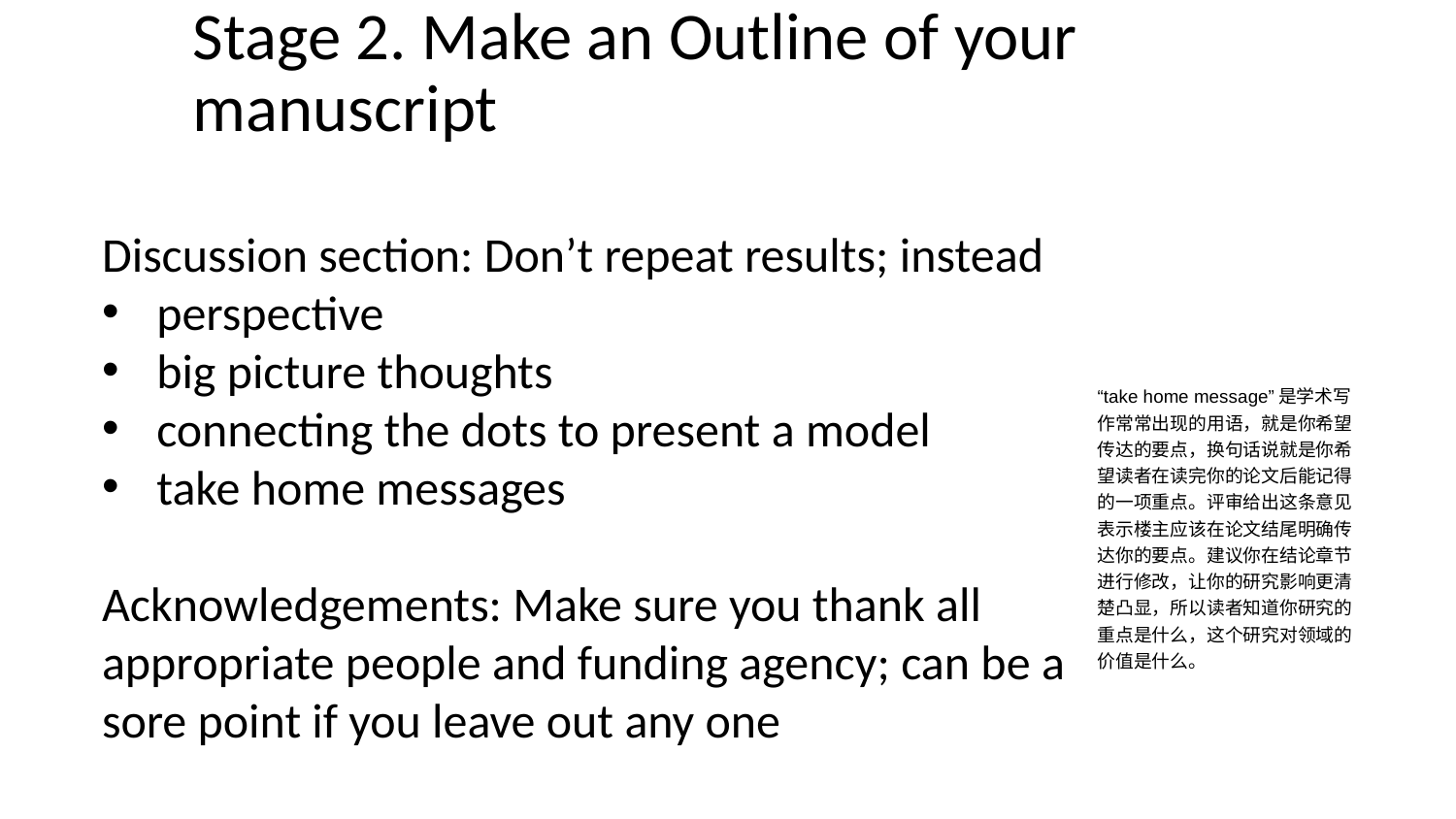

Stage 2. Make an Outline of your manuscript
Discussion section: Don’t repeat results; instead
perspective
big picture thoughts
connecting the dots to present a model
take home messages

Acknowledgements: Make sure you thank all appropriate people and funding agency; can be a sore point if you leave out any one
| “take home message”是学术写作常常出现的用语，就是你希望传达的要点，换句话说就是你希望读者在读完你的论文后能记得的一项重点。评审给出这条意见表示楼主应该在论文结尾明确传达你的要点。建议你在结论章节进行修改，让你的研究影响更清楚凸显，所以读者知道你研究的重点是什么，这个研究对领域的价值是什么。 |
| --- |